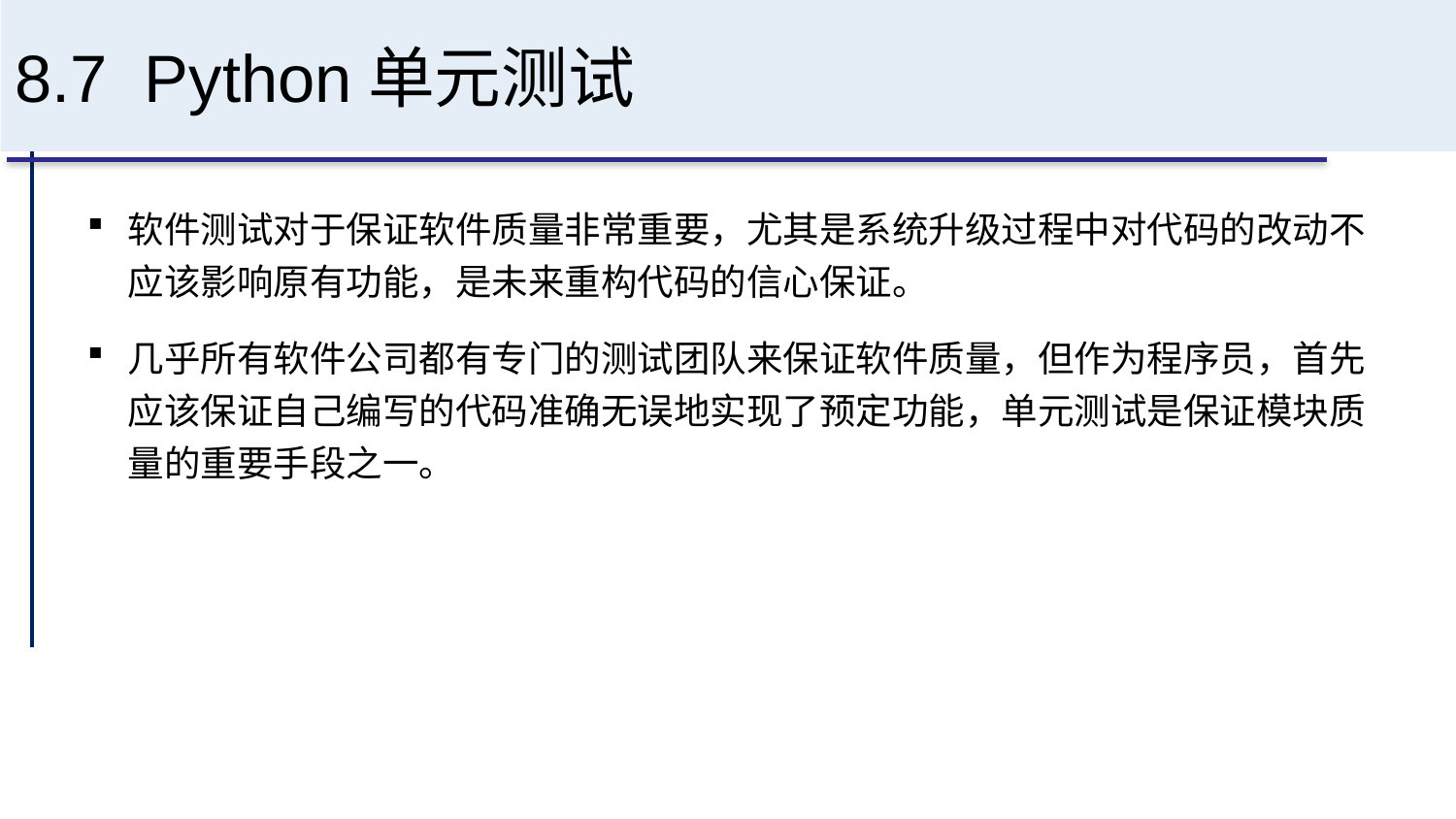

# 8.7  Python单元测试
软件测试对于保证软件质量非常重要，尤其是系统升级过程中对代码的改动不应该影响原有功能，是未来重构代码的信心保证。
几乎所有软件公司都有专门的测试团队来保证软件质量，但作为程序员，首先应该保证自己编写的代码准确无误地实现了预定功能，单元测试是保证模块质量的重要手段之一。